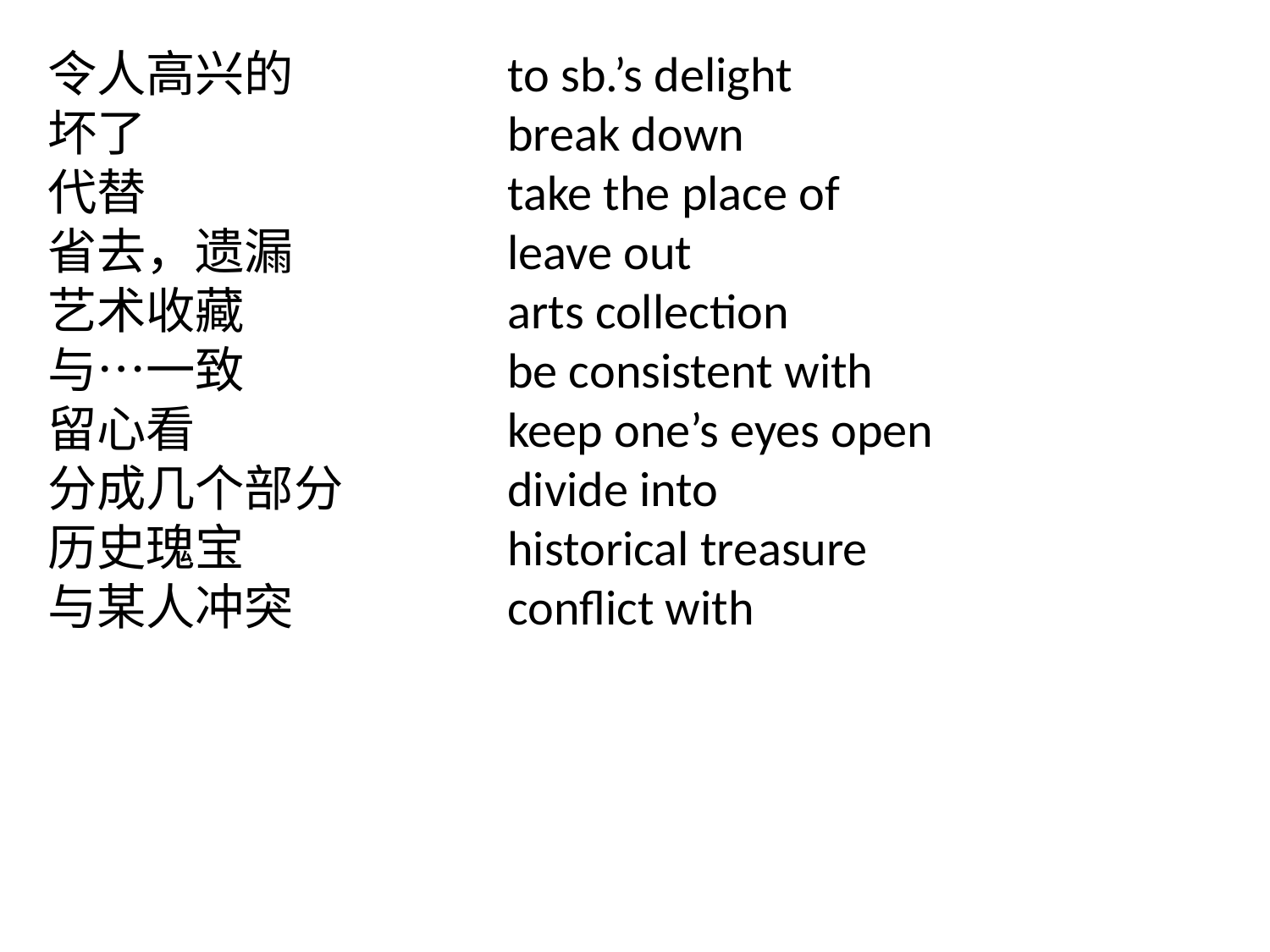

令人高兴的
坏了
代替
省去，遗漏
艺术收藏
与…一致
留心看
分成几个部分
历史瑰宝
与某人冲突
to sb.’s delight
break down
take the place of
leave out
arts collection
be consistent with
keep one’s eyes open
divide into
historical treasure
conflict with